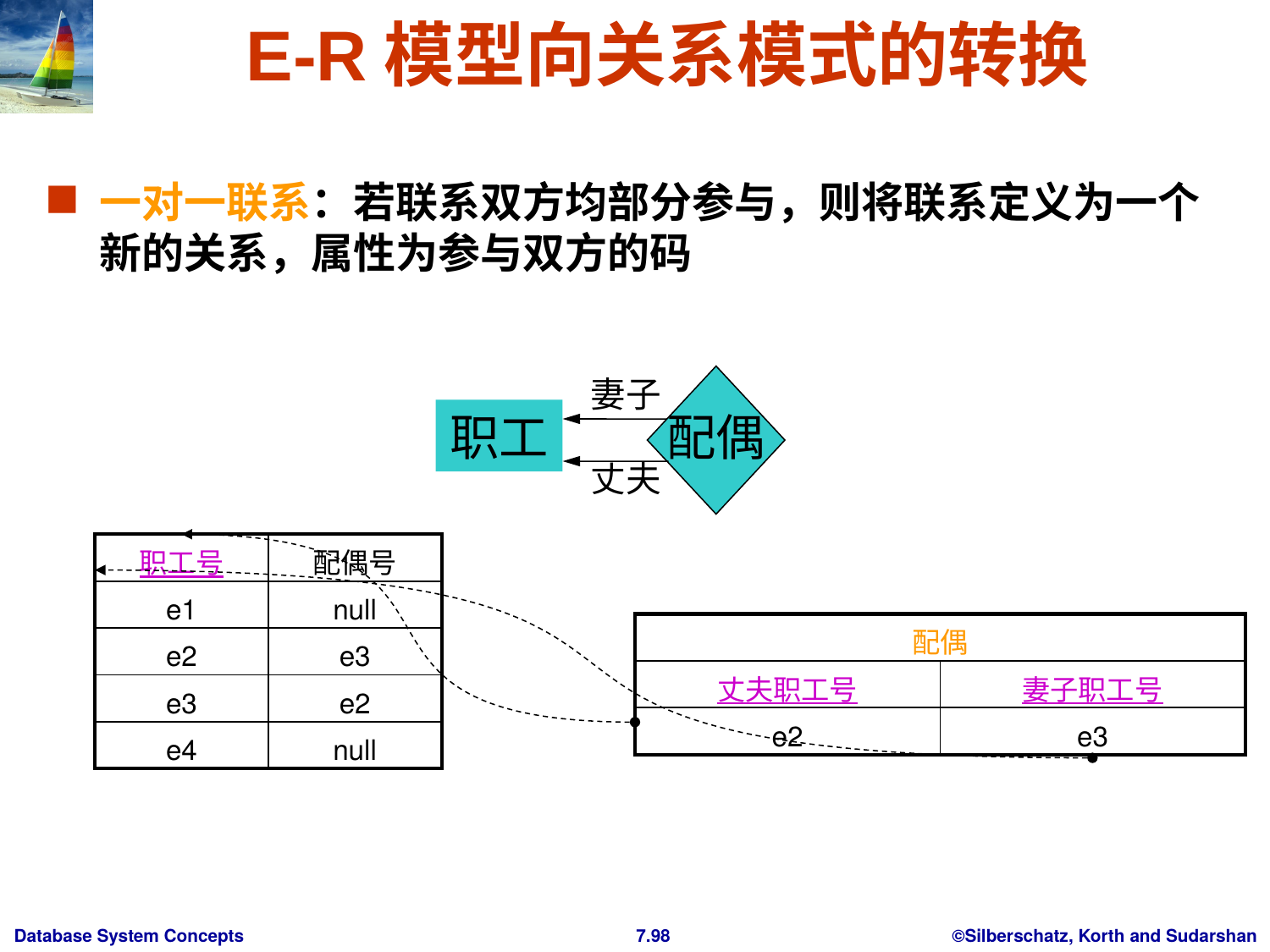

# E-R模型向关系模式的转换
一对一联系：若联系双方均部分参与，则将联系定义为一个新的关系，属性为参与双方的码
妻子
配偶
职工

丈夫

| 职工号 | 配偶号 |
| --- | --- |
| e1 | null |
| e2 | e3 |
| e3 | e2 |
| e4 | null |
| 配偶 |  |
| --- | --- |
| 丈夫职工号 | 妻子职工号 |
| e2 | e3 |